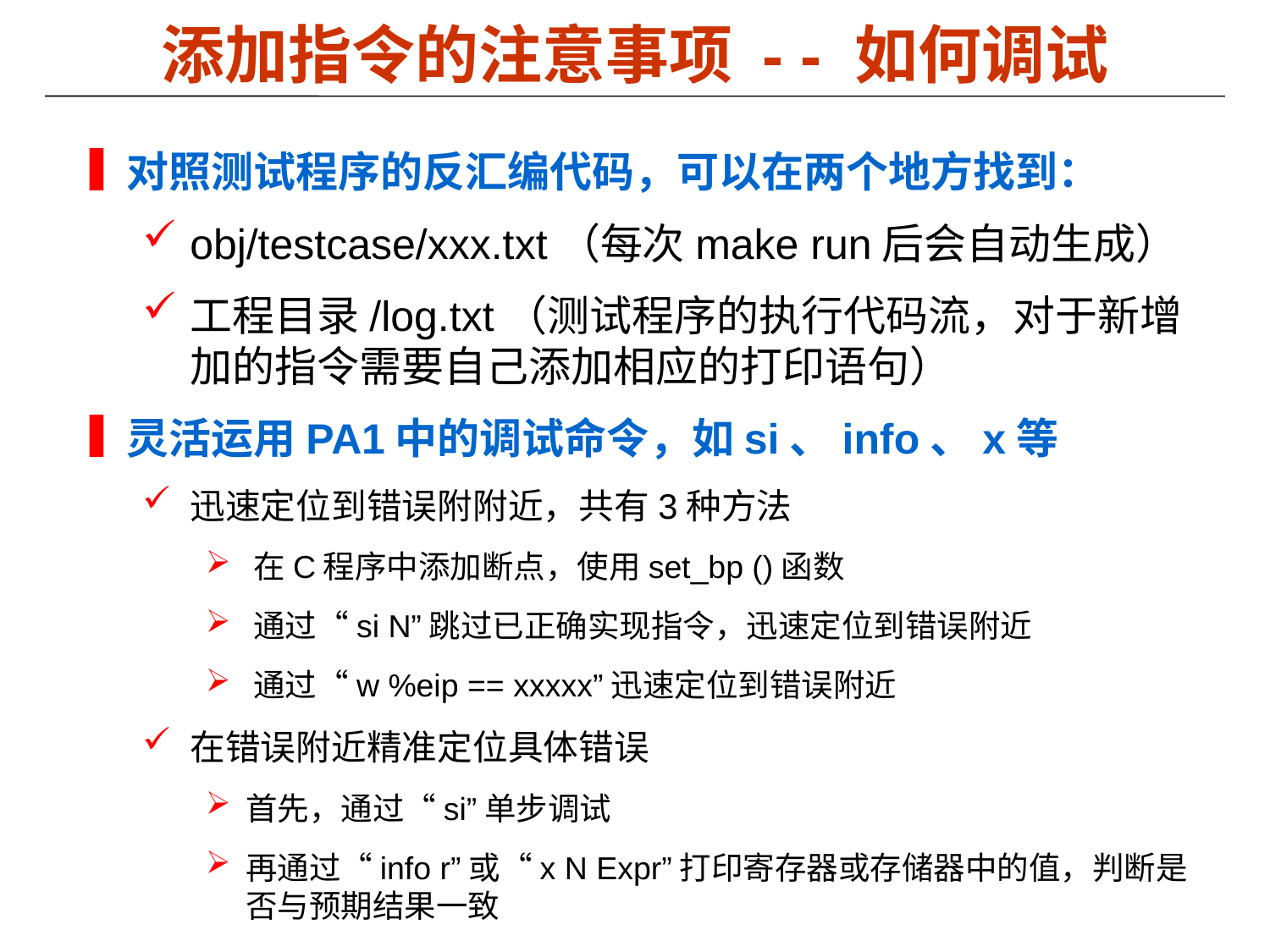

# 添加指令的注意事项 - - 如何调试
对照测试程序的反汇编代码，可以在两个地方找到：
obj/testcase/xxx.txt（每次make run后会自动生成）
工程目录/log.txt（测试程序的执行代码流，对于新增加的指令需要自己添加相应的打印语句）
灵活运用PA1中的调试命令，如si、info、x等
迅速定位到错误附附近，共有3种方法
在C程序中添加断点，使用set_bp ()函数
通过“si N”跳过已正确实现指令，迅速定位到错误附近
通过“w %eip == xxxxx”迅速定位到错误附近
在错误附近精准定位具体错误
首先，通过“si”单步调试
再通过“info r”或“x N Expr”打印寄存器或存储器中的值，判断是否与预期结果一致